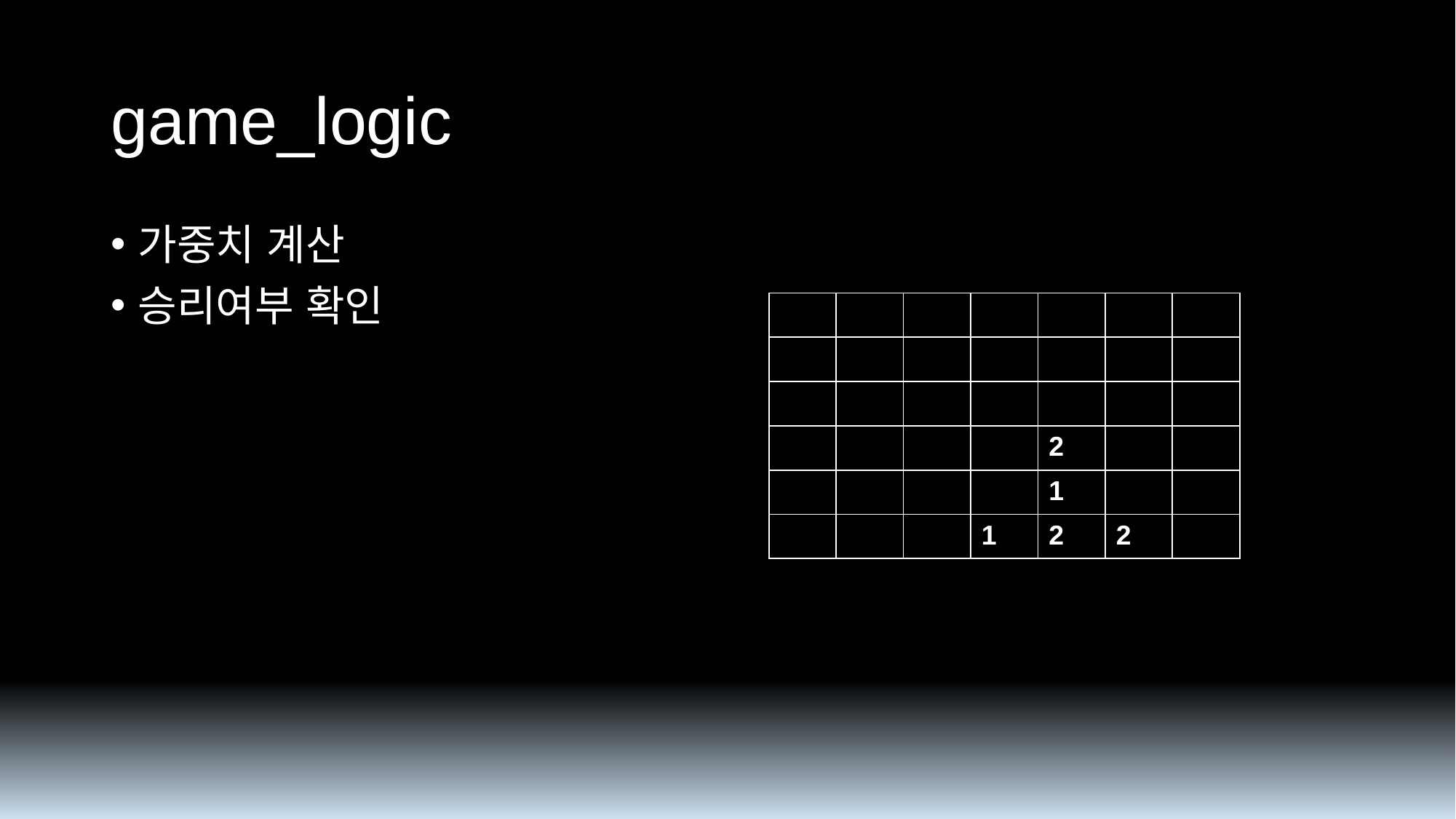

# game_logic
가중치 계산
승리여부 확인
|  |  |  |  |  |  |  |
| --- | --- | --- | --- | --- | --- | --- |
|  |  |  |  |  |  |  |
|  |  |  |  |  |  |  |
|  |  |  |  | 2 |  |  |
|  |  |  |  | 1 |  |  |
|  |  |  | 1 | 2 | 2 |  |